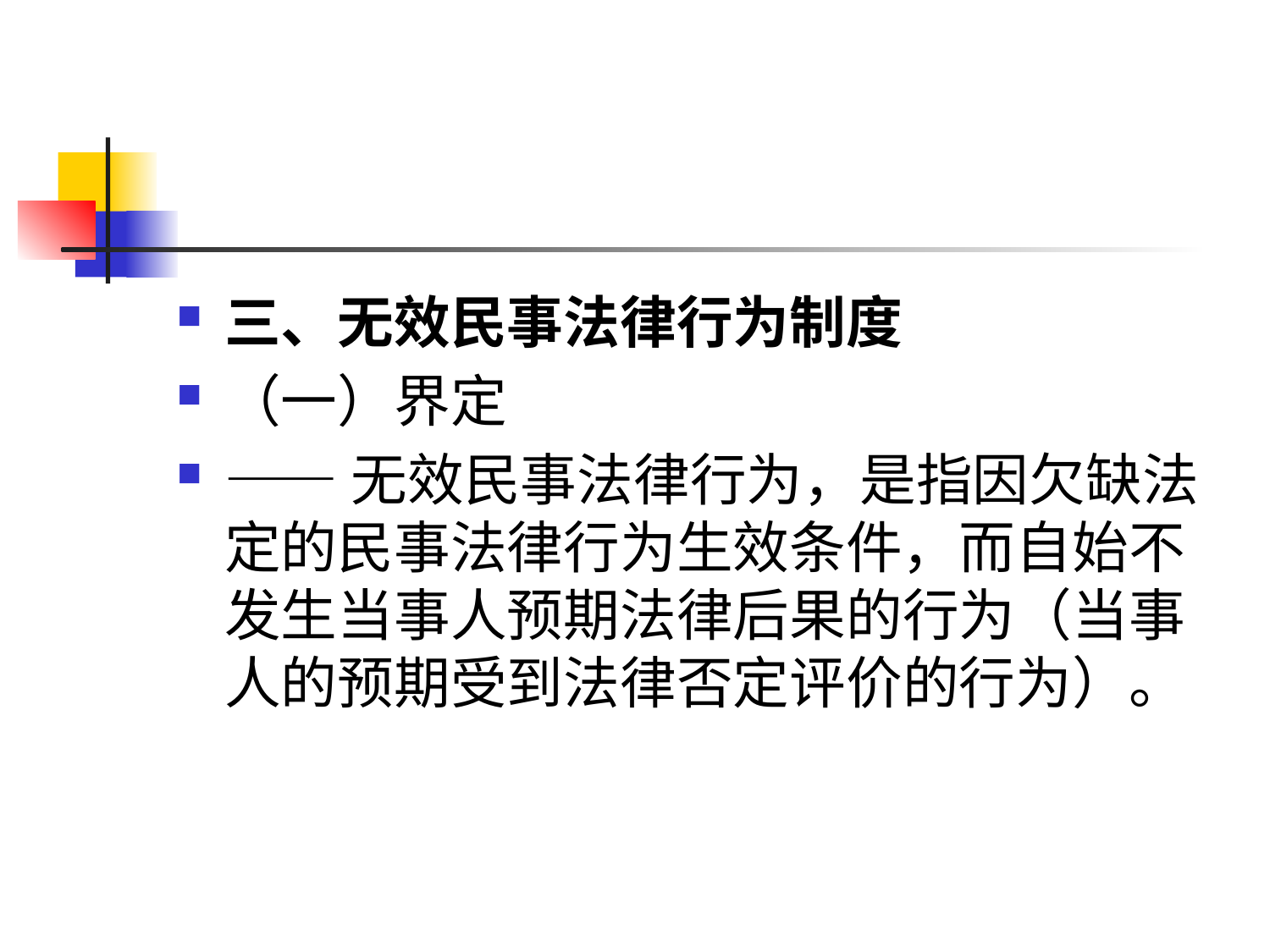

#
三、无效民事法律行为制度
（一）界定
——无效民事法律行为，是指因欠缺法定的民事法律行为生效条件，而自始不发生当事人预期法律后果的行为（当事人的预期受到法律否定评价的行为）。